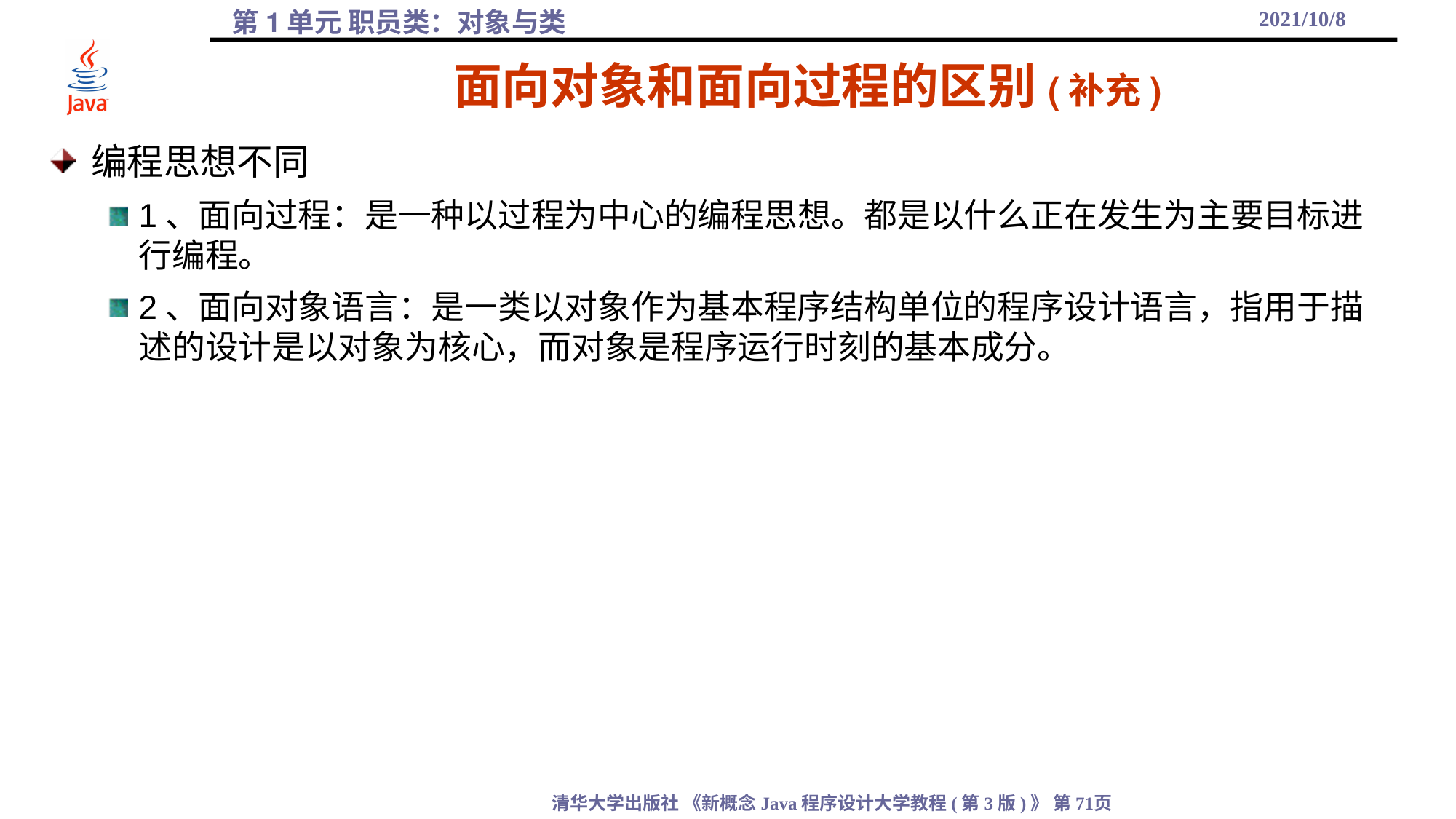

2021/10/8
# 面向对象和面向过程的区别(补充)
编程思想不同
1、面向过程：是一种以过程为中心的编程思想。都是以什么正在发生为主要目标进行编程。
2、面向对象语言：是一类以对象作为基本程序结构单位的程序设计语言，指用于描述的设计是以对象为核心，而对象是程序运行时刻的基本成分。